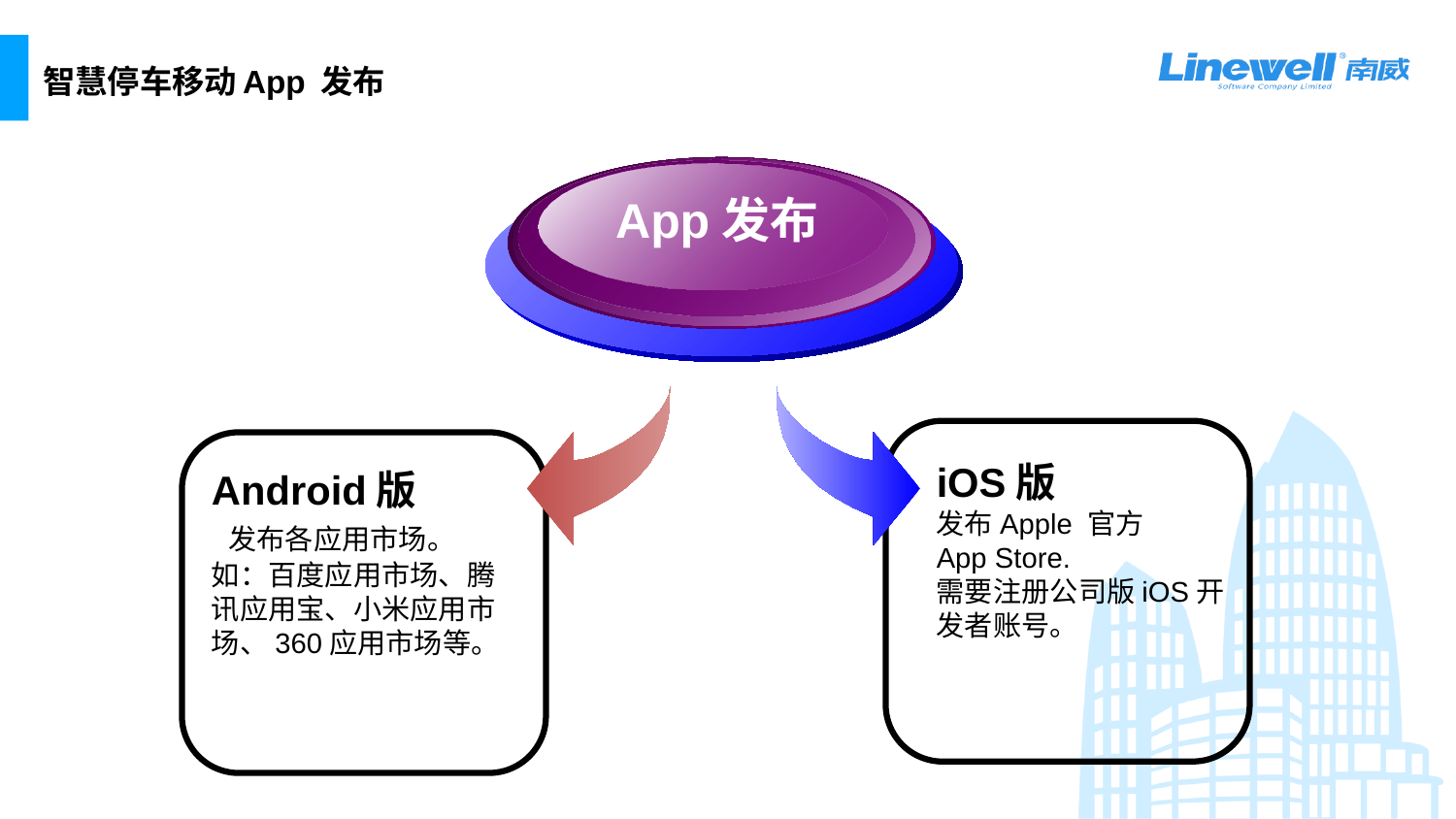

智慧停车移动App 发布

App发布

iOS版
发布Apple 官方
App Store.
需要注册公司版iOS开发者账号。

Android版
 发布各应用市场。如：百度应用市场、腾讯应用宝、小米应用市场、360应用市场等。